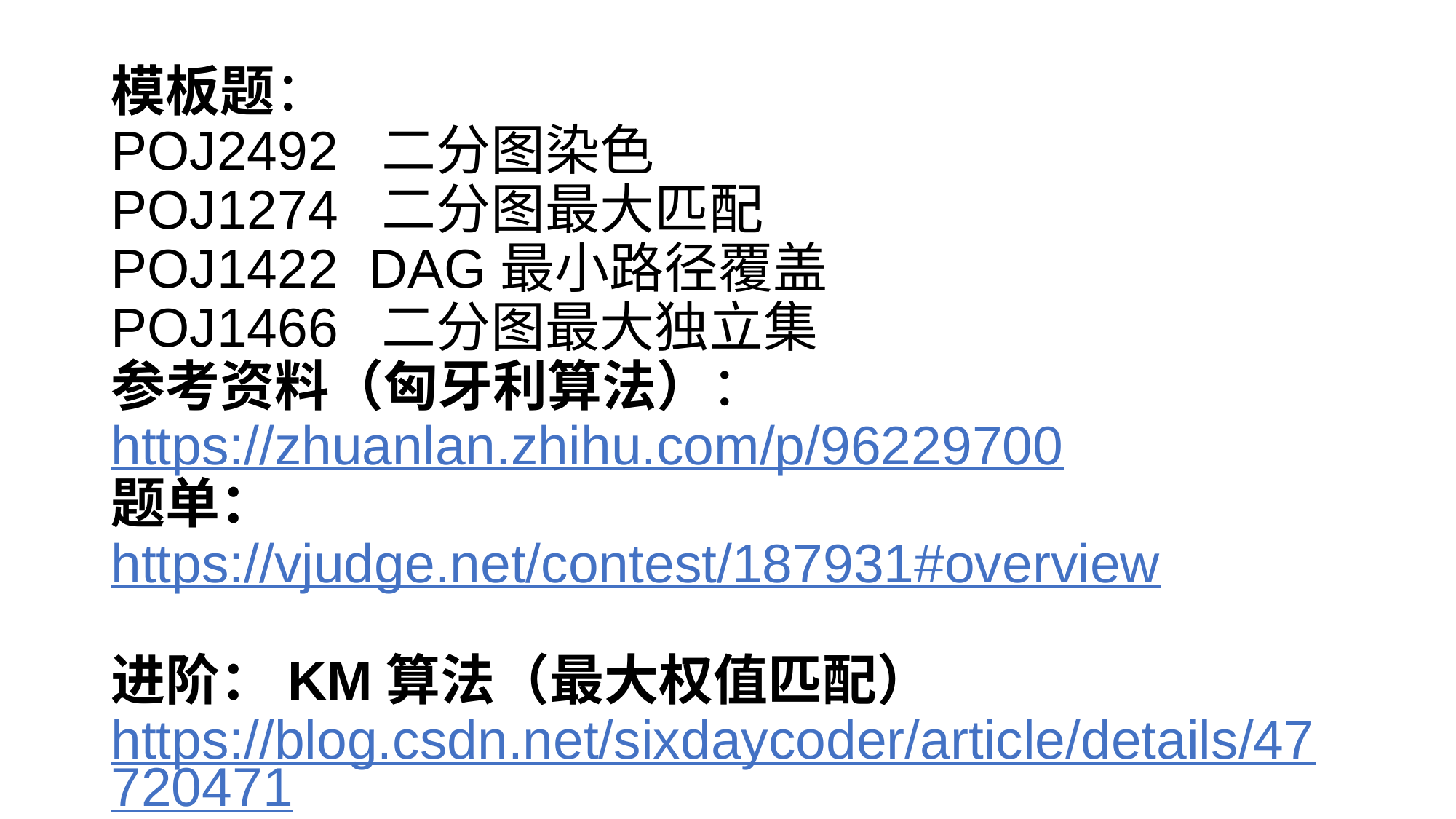

# 模板题： POJ2492  二分图染色 POJ1274  二分图最大匹配 POJ1422  DAG最小路径覆盖 POJ1466  二分图最大独立集 参考资料（匈牙利算法）： https://zhuanlan.zhihu.com/p/96229700 题单： https://vjudge.net/contest/187931#overview 进阶：KM算法（最大权值匹配） https://blog.csdn.net/sixdaycoder/article/details/47720471